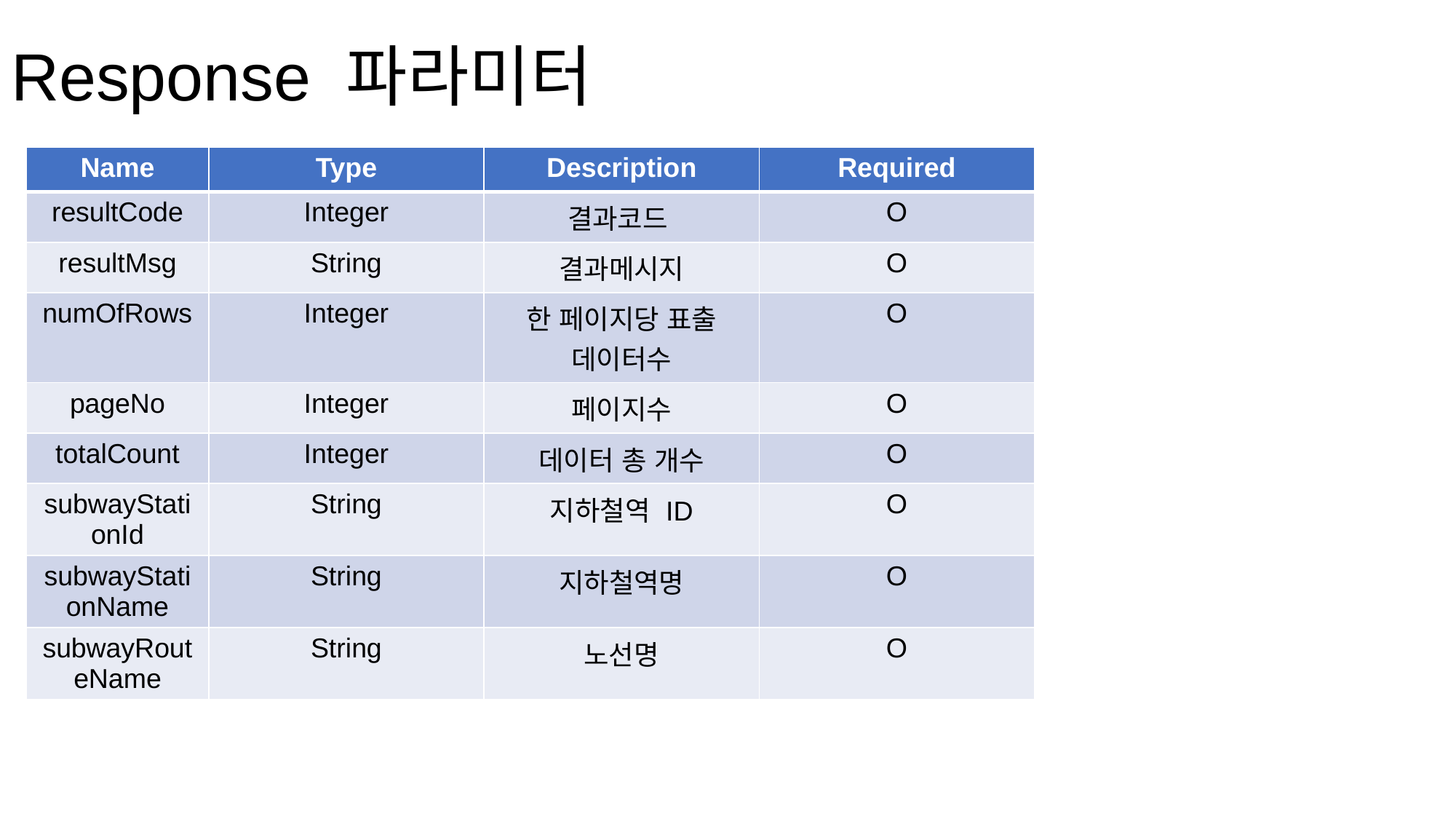

# Response 파라미터
| Name | Type | Description | Required |
| --- | --- | --- | --- |
| resultCode | Integer | 결과코드 | O |
| resultMsg | String | 결과메시지 | O |
| numOfRows | Integer | 한 페이지당 표출 데이터수 | O |
| pageNo | Integer | 페이지수 | O |
| totalCount | Integer | 데이터 총 개수 | O |
| subwayStationId | String | 지하철역 ID | O |
| subwayStationName | String | 지하철역명 | O |
| subwayRouteName | String | 노선명 | O |